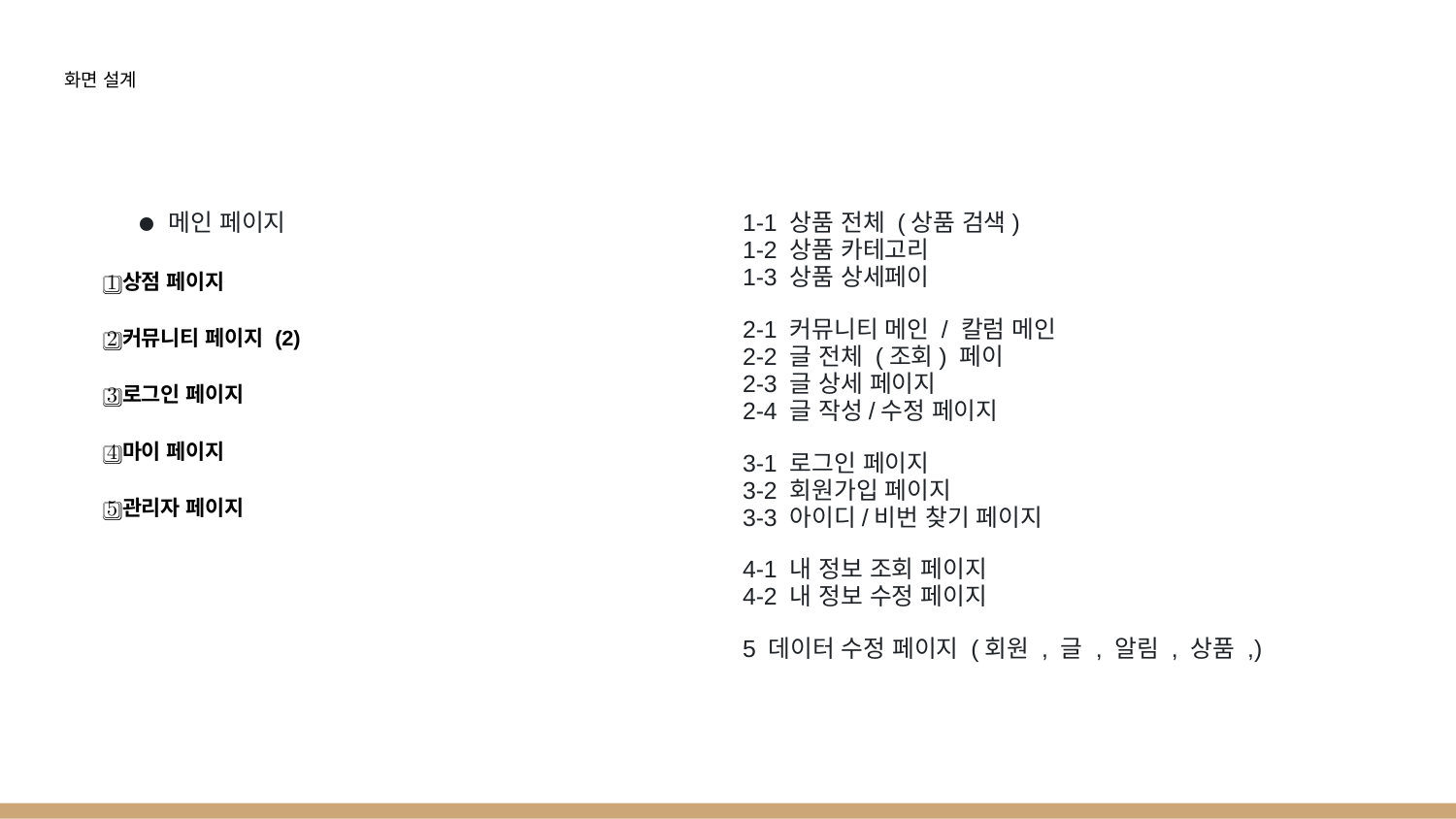

# 화면 설계
⏺ 메인 페이지
1️⃣상점 페이지
2️⃣커뮤니티 페이지 (2)
3️⃣로그인 페이지
4️⃣마이 페이지
5️⃣관리자 페이지

1-1 상품 전체 (상품 검색)
1-2 상품 카테고리
1-3 상품 상세페이
2-1 커뮤니티 메인 / 칼럼 메인
2-2 글 전체 (조회) 페이
2-3 글 상세 페이지
2-4 글 작성/수정 페이지
3-1 로그인 페이지
3-2 회원가입 페이지
3-3 아이디/비번 찾기 페이지
4-1 내 정보 조회 페이지
4-2 내 정보 수정 페이지
5 데이터 수정 페이지 (회원 , 글 , 알림 , 상품 ,)